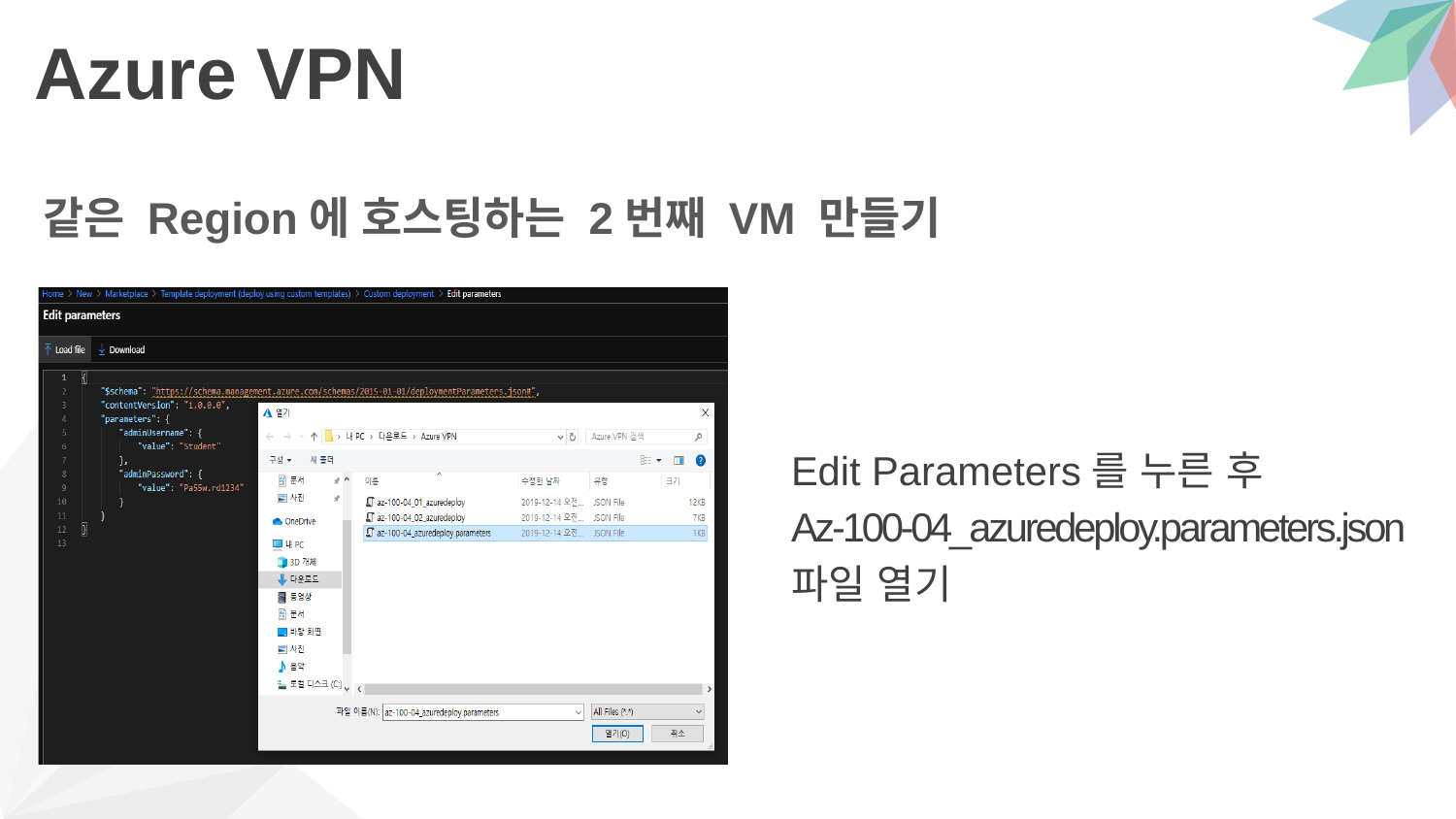

# Azure VPN
같은 Region에 호스팅하는 2번째 VM 만들기

Edit Parameters를 누른 후
Az-100-04_azuredeploy.parameters.json
파일 열기